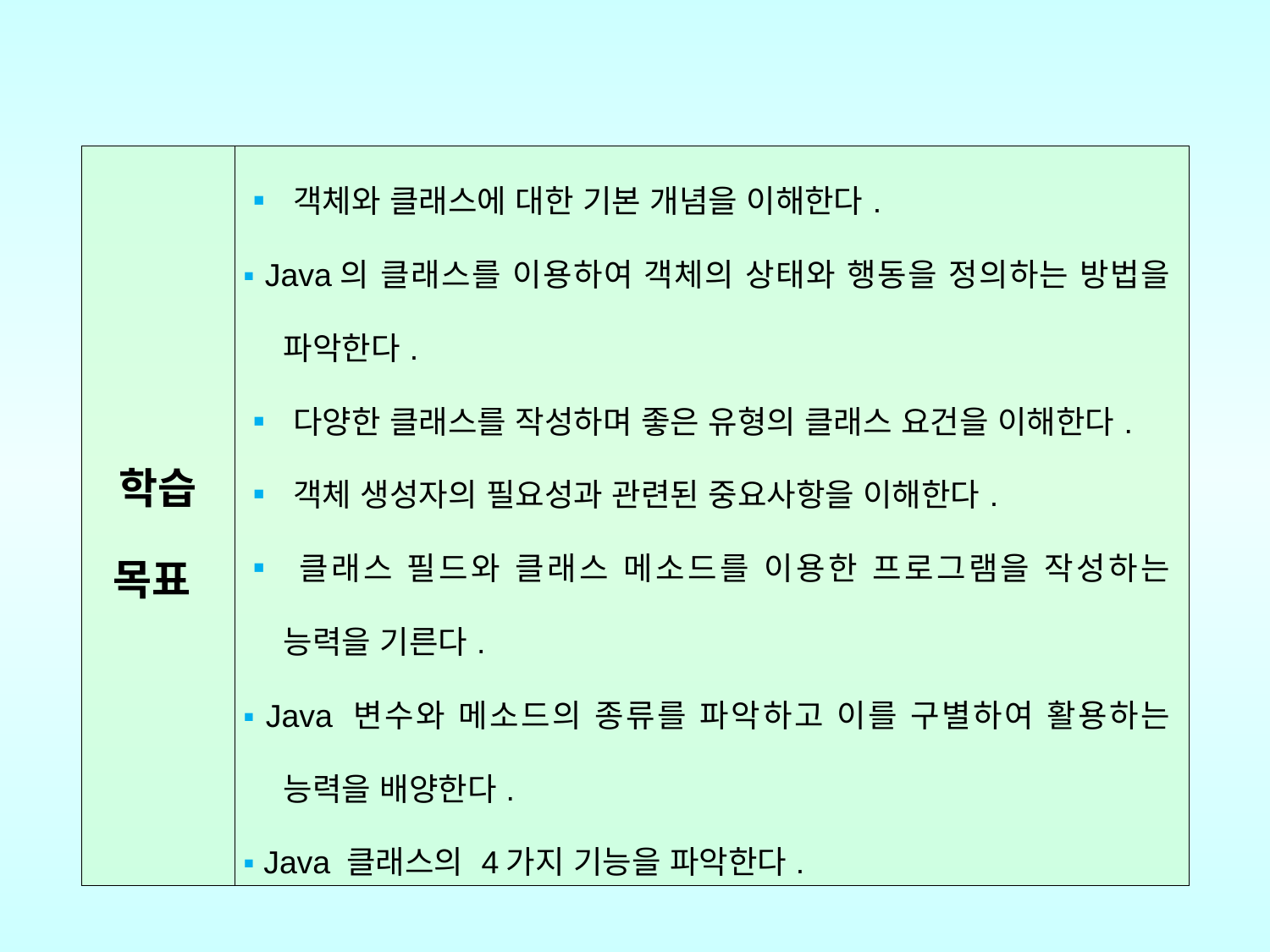

| 학습 목표 | ▪ 객체와 클래스에 대한 기본 개념을 이해한다. ▪ Java의 클래스를 이용하여 객체의 상태와 행동을 정의하는 방법을 파악한다. ▪ 다양한 클래스를 작성하며 좋은 유형의 클래스 요건을 이해한다. ▪ 객체 생성자의 필요성과 관련된 중요사항을 이해한다. ▪ 클래스 필드와 클래스 메소드를 이용한 프로그램을 작성하는 능력을 기른다. ▪ Java 변수와 메소드의 종류를 파악하고 이를 구별하여 활용하는 능력을 배양한다. ▪ Java 클래스의 4가지 기능을 파악한다. |
| --- | --- |